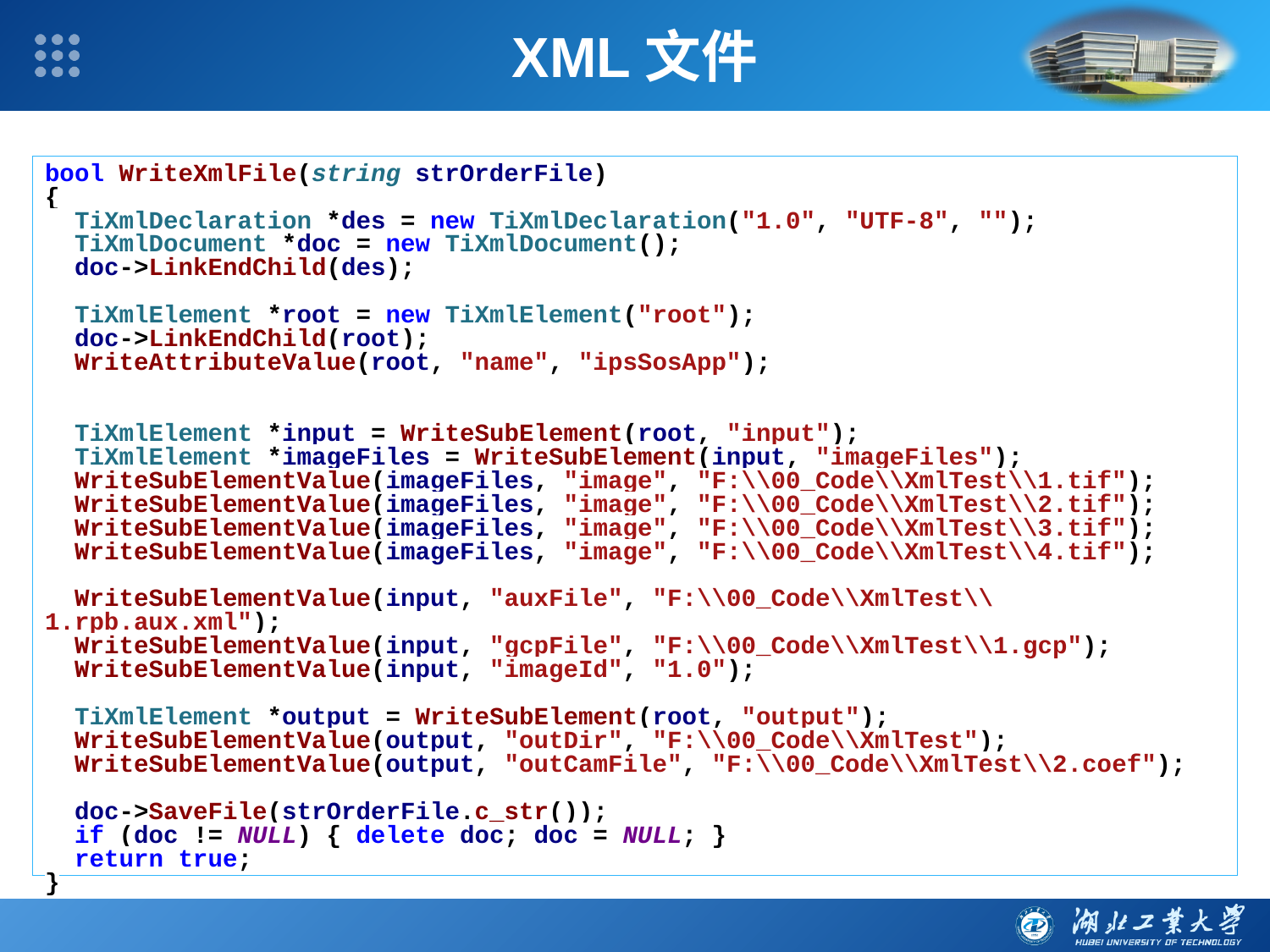

XML文件
bool WriteXmlFile(string strOrderFile)
{
  TiXmlDeclaration *des = new TiXmlDeclaration("1.0", "UTF-8", "");
  TiXmlDocument *doc = new TiXmlDocument();
  doc->LinkEndChild(des);

  TiXmlElement *root = new TiXmlElement("root");
  doc->LinkEndChild(root);
  WriteAttributeValue(root, "name", "ipsSosApp");

  TiXmlElement *input = WriteSubElement(root, "input");
  TiXmlElement *imageFiles = WriteSubElement(input, "imageFiles");
  WriteSubElementValue(imageFiles, "image", "F:\\00_Code\\XmlTest\\1.tif");
  WriteSubElementValue(imageFiles, "image", "F:\\00_Code\\XmlTest\\2.tif");
  WriteSubElementValue(imageFiles, "image", "F:\\00_Code\\XmlTest\\3.tif");
  WriteSubElementValue(imageFiles, "image", "F:\\00_Code\\XmlTest\\4.tif");

  WriteSubElementValue(input, "auxFile", "F:\\00_Code\\XmlTest\\1.rpb.aux.xml");
  WriteSubElementValue(input, "gcpFile", "F:\\00_Code\\XmlTest\\1.gcp");
  WriteSubElementValue(input, "imageId", "1.0");

  TiXmlElement *output = WriteSubElement(root, "output");
  WriteSubElementValue(output, "outDir", "F:\\00_Code\\XmlTest");
  WriteSubElementValue(output, "outCamFile", "F:\\00_Code\\XmlTest\\2.coef");

  doc->SaveFile(strOrderFile.c_str());
  if (doc != NULL) { delete doc; doc = NULL; }
  return true;
}